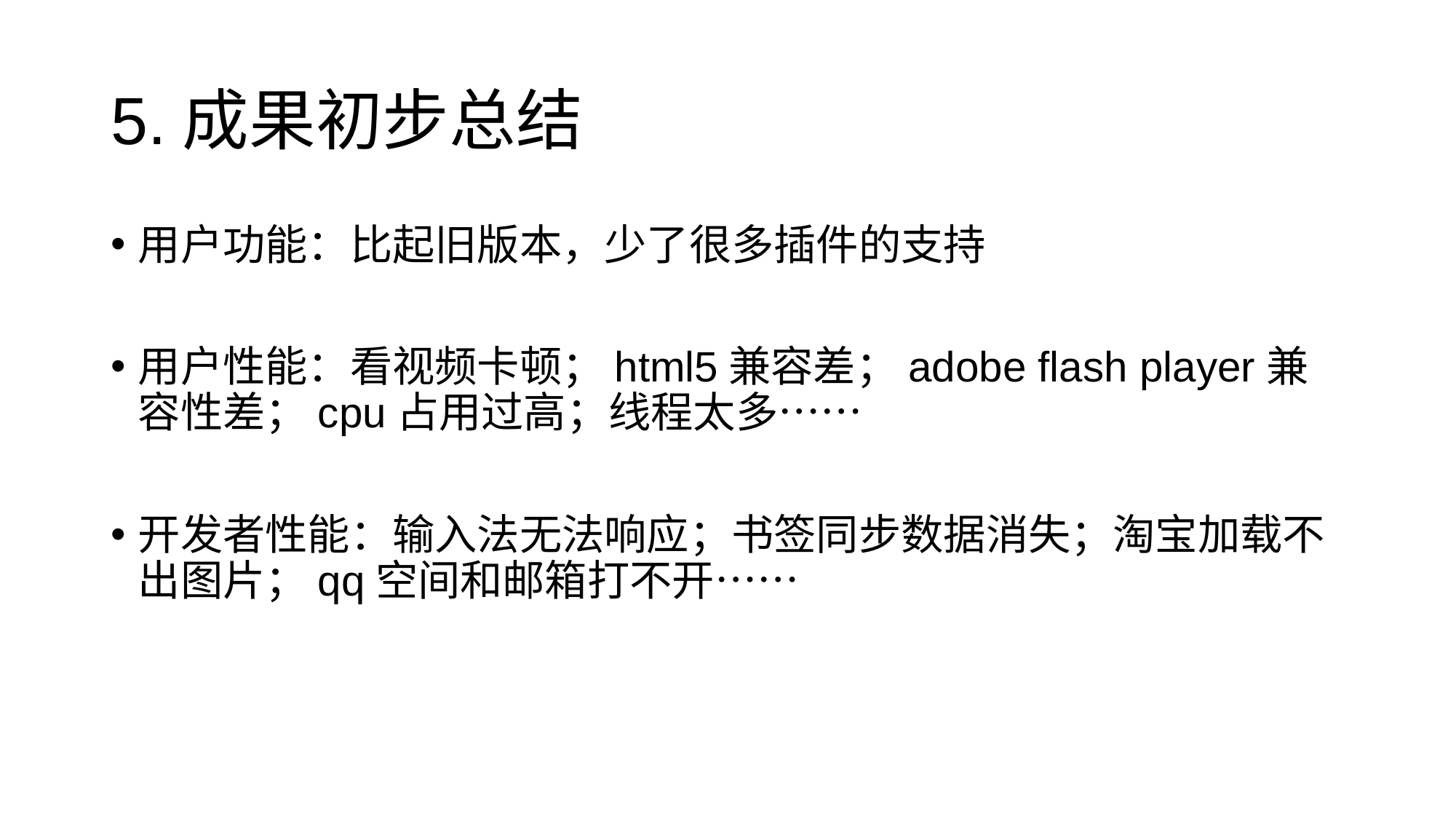

# 5.成果初步总结
用户功能：比起旧版本，少了很多插件的支持

用户性能：看视频卡顿；html5兼容差；adobe flash player兼容性差；cpu占用过高；线程太多……

开发者性能：输入法无法响应；书签同步数据消失；淘宝加载不出图片；qq空间和邮箱打不开……